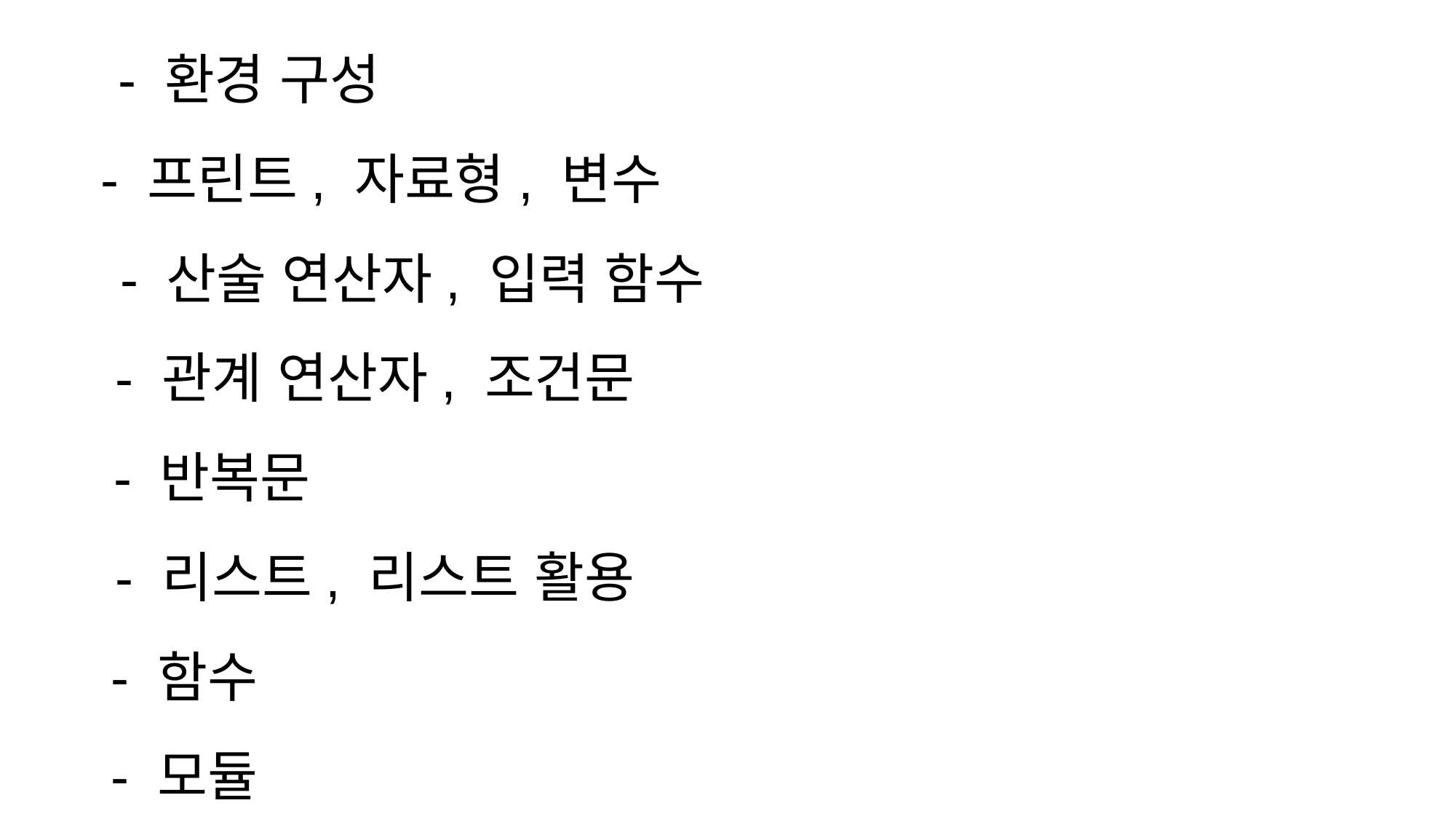

- 환경 구성
- 프린트, 자료형, 변수
- 산술 연산자, 입력 함수
- 관계 연산자, 조건문
- 반복문
- 리스트, 리스트 활용
- 함수
- 모듈